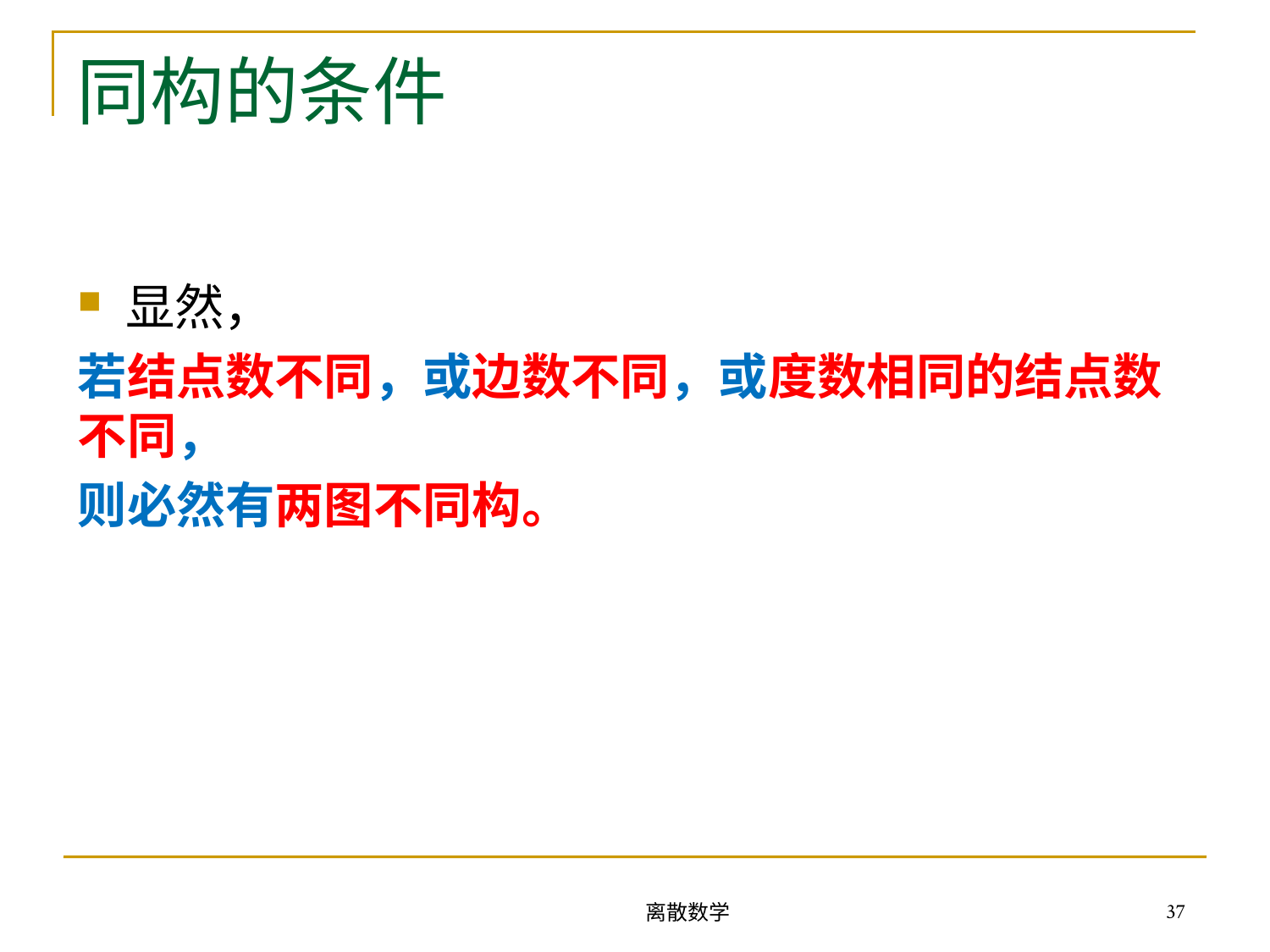

同构的条件

显然，
若结点数不同，或边数不同，或度数相同的结点数不同，
则必然有两图不同构。

离散数学
37